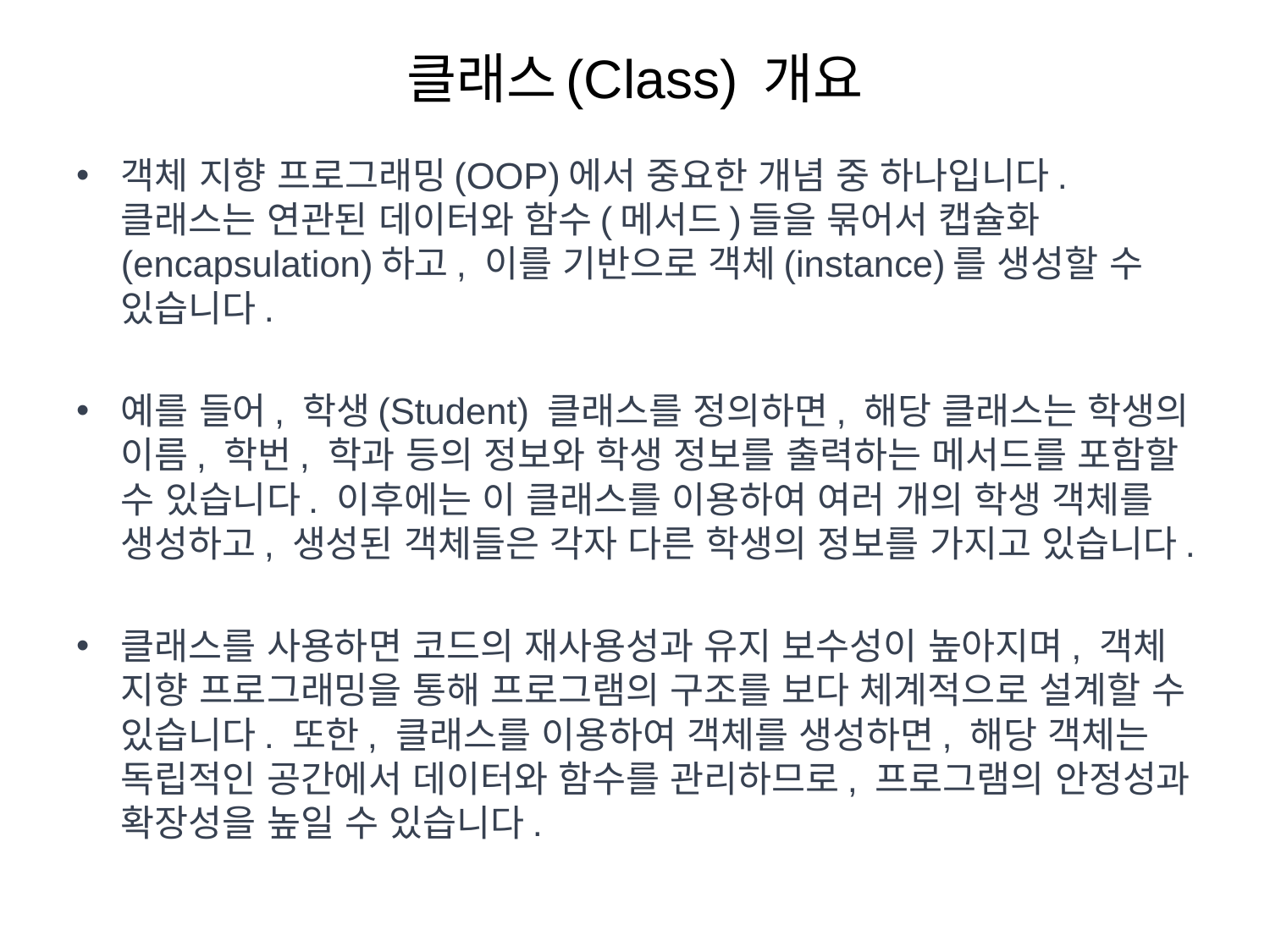

# 클래스(Class) 개요
객체 지향 프로그래밍(OOP)에서 중요한 개념 중 하나입니다. 클래스는 연관된 데이터와 함수(메서드)들을 묶어서 캡슐화(encapsulation)하고, 이를 기반으로 객체(instance)를 생성할 수 있습니다.

예를 들어, 학생(Student) 클래스를 정의하면, 해당 클래스는 학생의 이름, 학번, 학과 등의 정보와 학생 정보를 출력하는 메서드를 포함할 수 있습니다. 이후에는 이 클래스를 이용하여 여러 개의 학생 객체를 생성하고, 생성된 객체들은 각자 다른 학생의 정보를 가지고 있습니다.

클래스를 사용하면 코드의 재사용성과 유지 보수성이 높아지며, 객체 지향 프로그래밍을 통해 프로그램의 구조를 보다 체계적으로 설계할 수 있습니다. 또한, 클래스를 이용하여 객체를 생성하면, 해당 객체는 독립적인 공간에서 데이터와 함수를 관리하므로, 프로그램의 안정성과 확장성을 높일 수 있습니다.